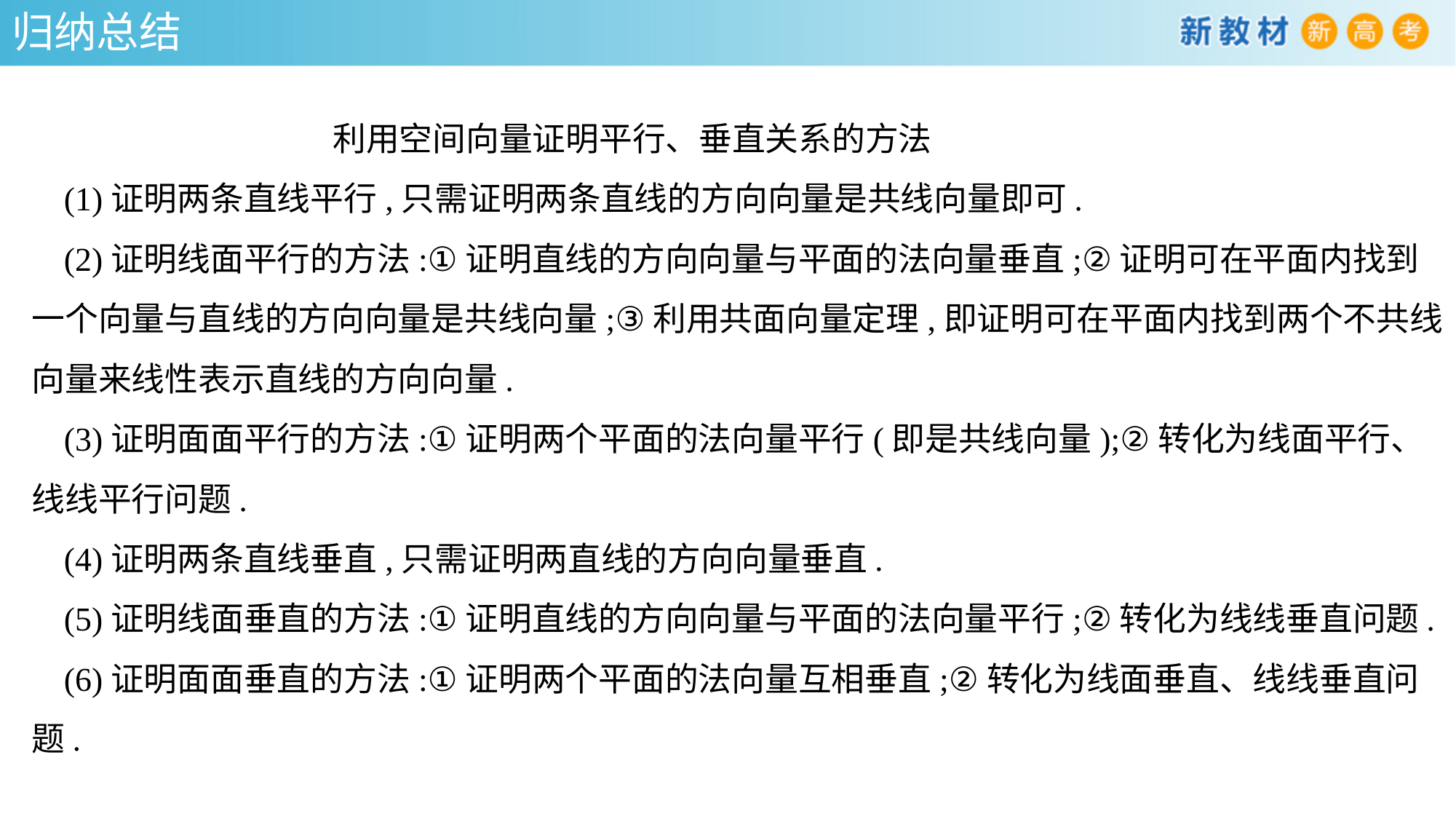

归纳总结
                                   利用空间向量证明平行、垂直关系的方法
(1)证明两条直线平行,只需证明两条直线的方向向量是共线向量即可.
(2)证明线面平行的方法:①证明直线的方向向量与平面的法向量垂直;②证明可在平面内找到一个向量与直线的方向向量是共线向量;③利用共面向量定理,即证明可在平面内找到两个不共线向量来线性表示直线的方向向量.
(3)证明面面平行的方法:①证明两个平面的法向量平行(即是共线向量);②转化为线面平行、线线平行问题.
(4)证明两条直线垂直,只需证明两直线的方向向量垂直.
(5)证明线面垂直的方法:①证明直线的方向向量与平面的法向量平行;②转化为线线垂直问题.
(6)证明面面垂直的方法:①证明两个平面的法向量互相垂直;②转化为线面垂直、线线垂直问题.